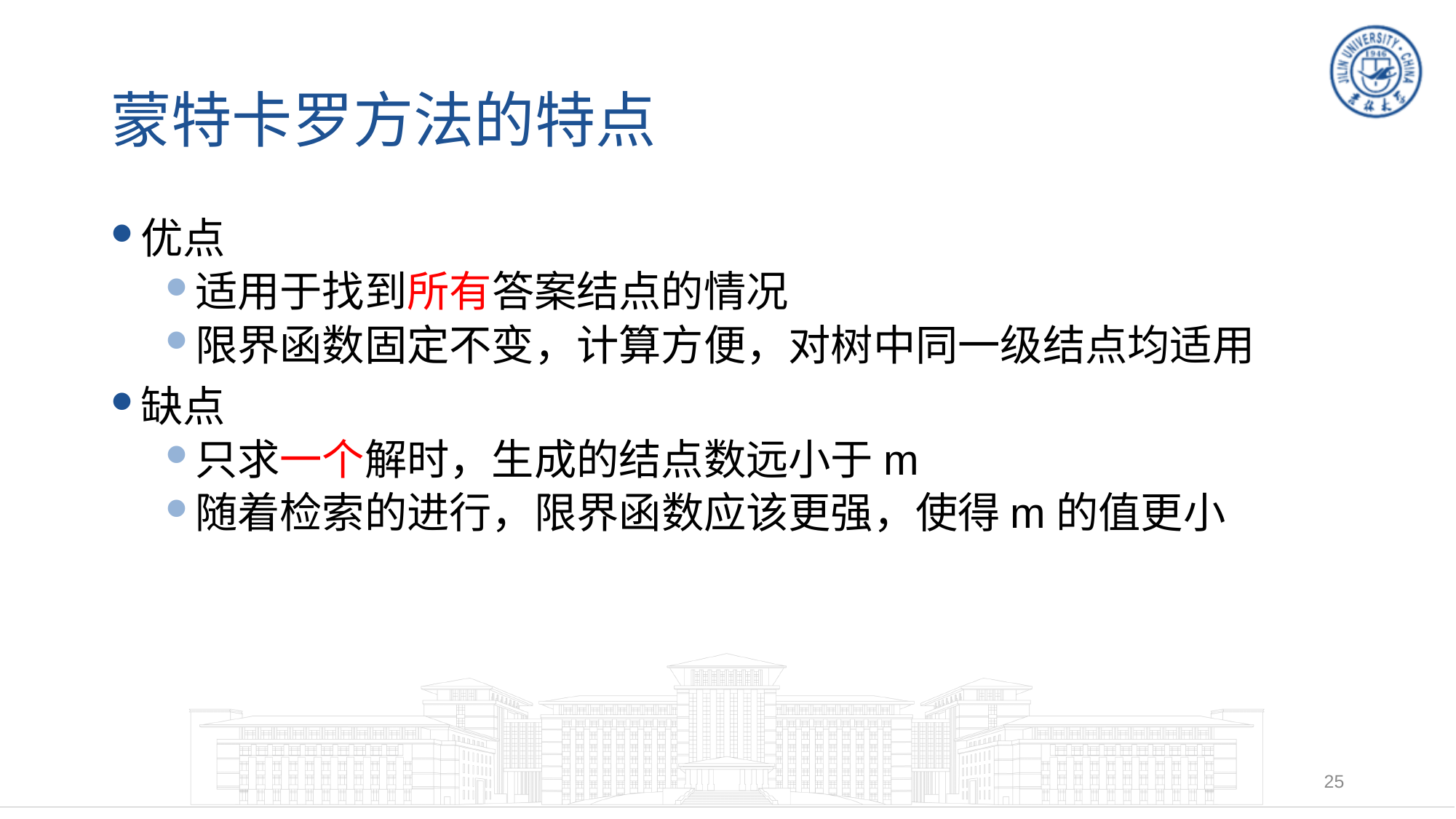

# 蒙特卡罗方法的特点
优点
适用于找到所有答案结点的情况
限界函数固定不变，计算方便，对树中同一级结点均适用
缺点
只求一个解时，生成的结点数远小于m
随着检索的进行，限界函数应该更强，使得m的值更小
25